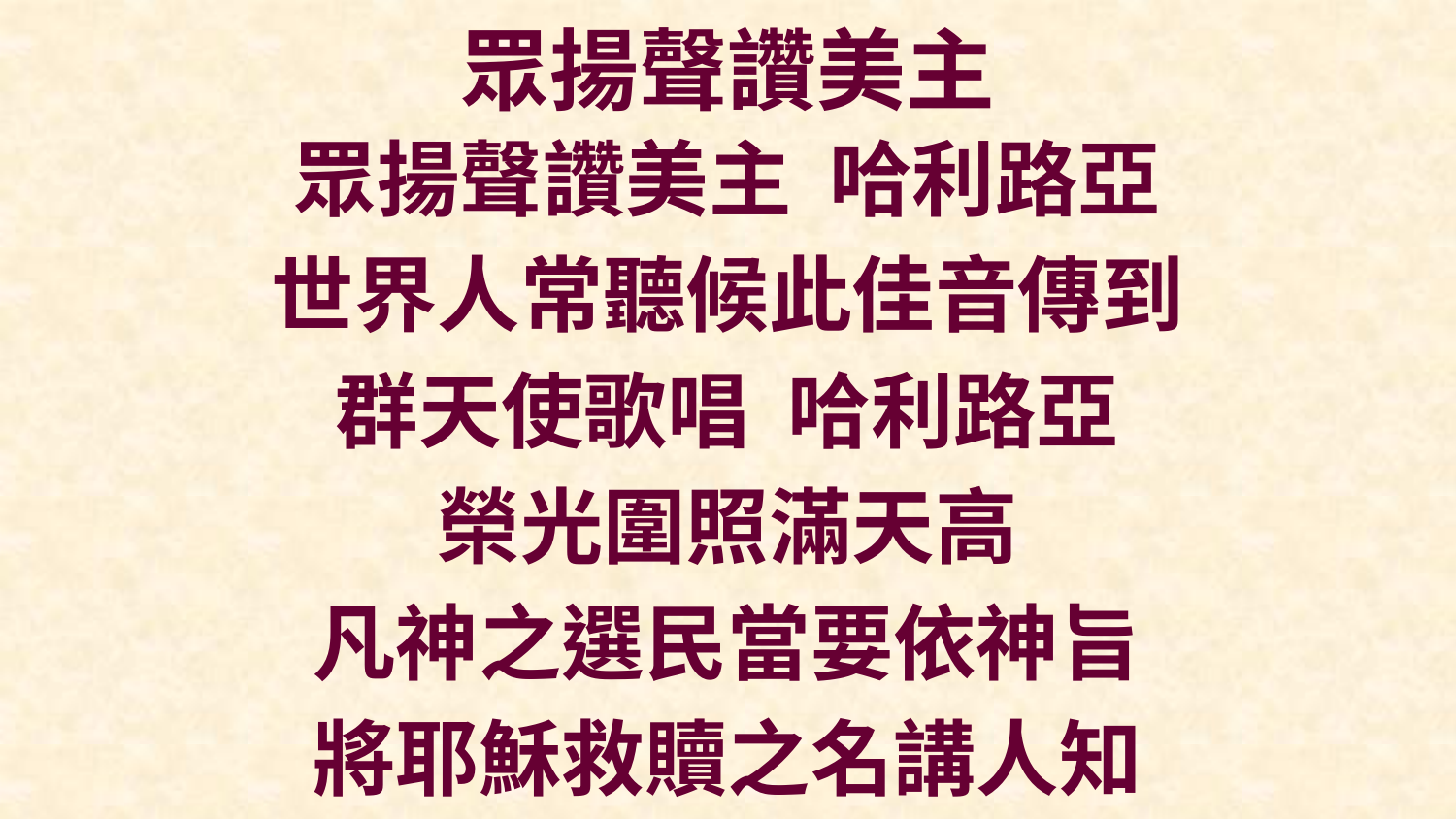

# 眾揚聲讚美主
眾揚聲讚美主  哈利路亞
世界人常聽候此佳音傳到
群天使歌唱  哈利路亞
榮光圍照滿天高
凡神之選民當要依神旨
將耶穌救贖之名講人知